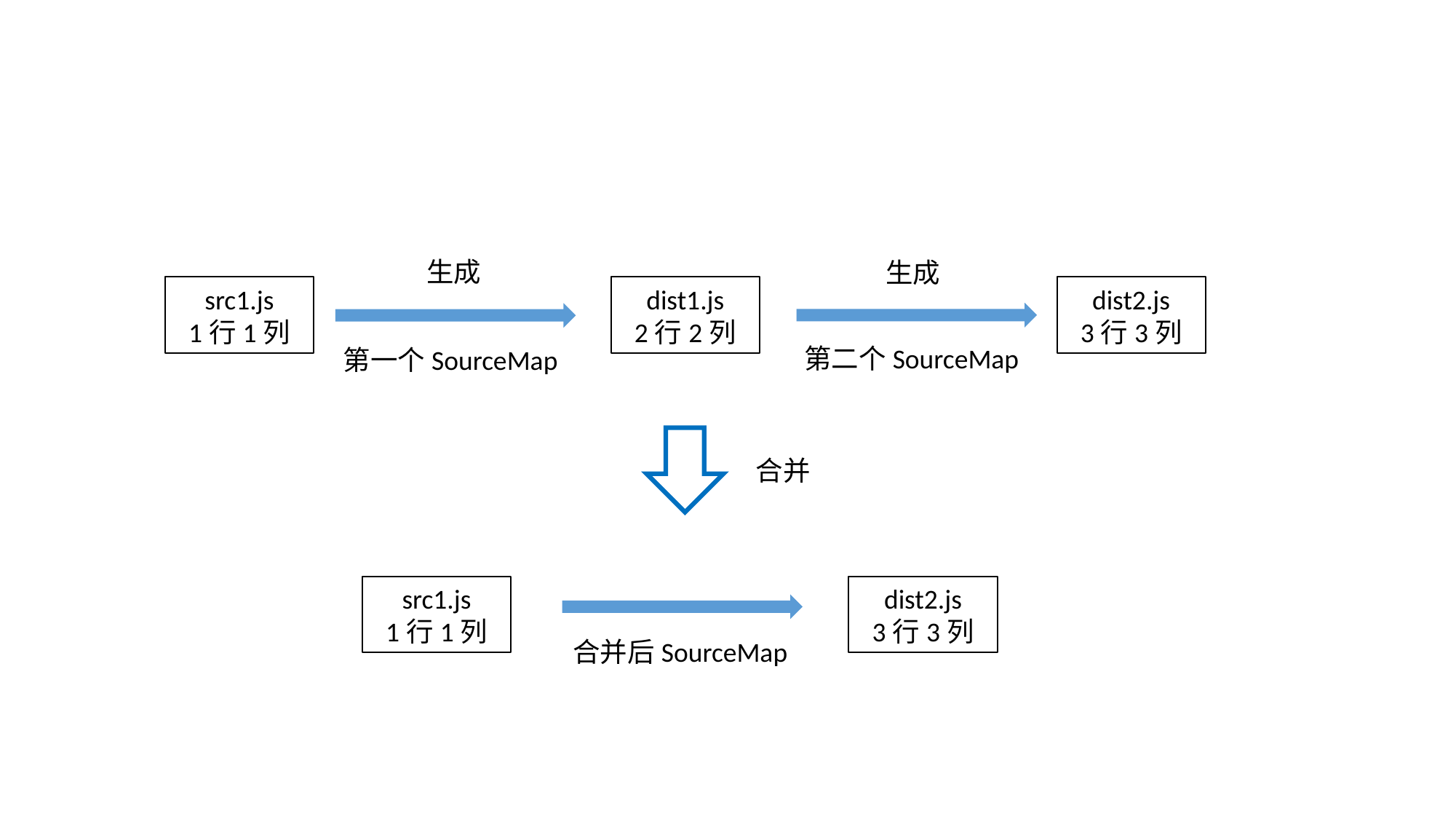

生成

第一个SourceMap
生成

第二个SourceMap
src1.js
1行1列
dist1.js
2行2列
dist2.js
3行3列

合并
src1.js
1行1列
dist2.js
3行3列

合并后SourceMap